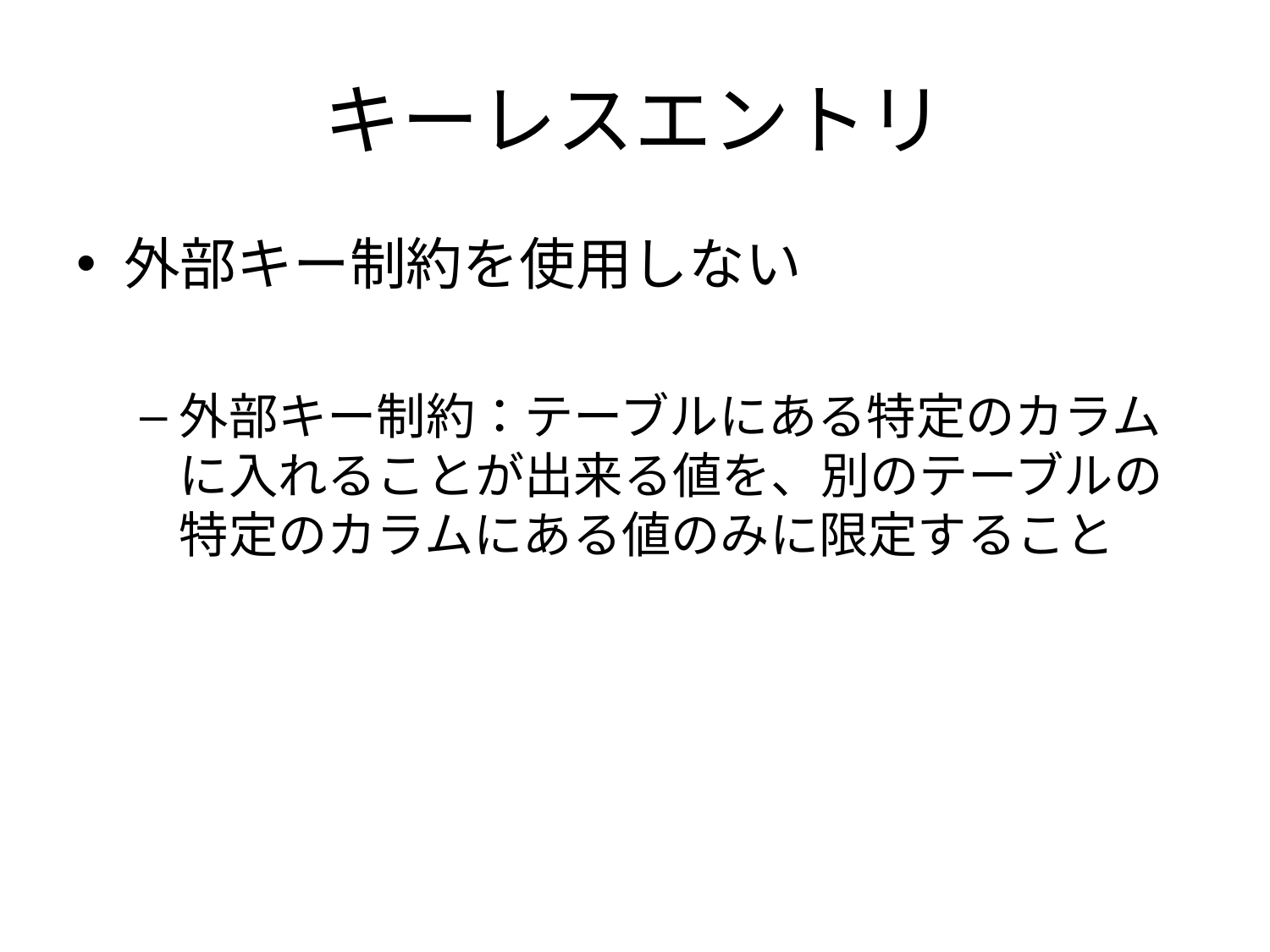

# キーレスエントリ
外部キー制約を使用しない

外部キー制約：テーブルにある特定のカラムに入れることが出来る値を、別のテーブルの特定のカラムにある値のみに限定すること